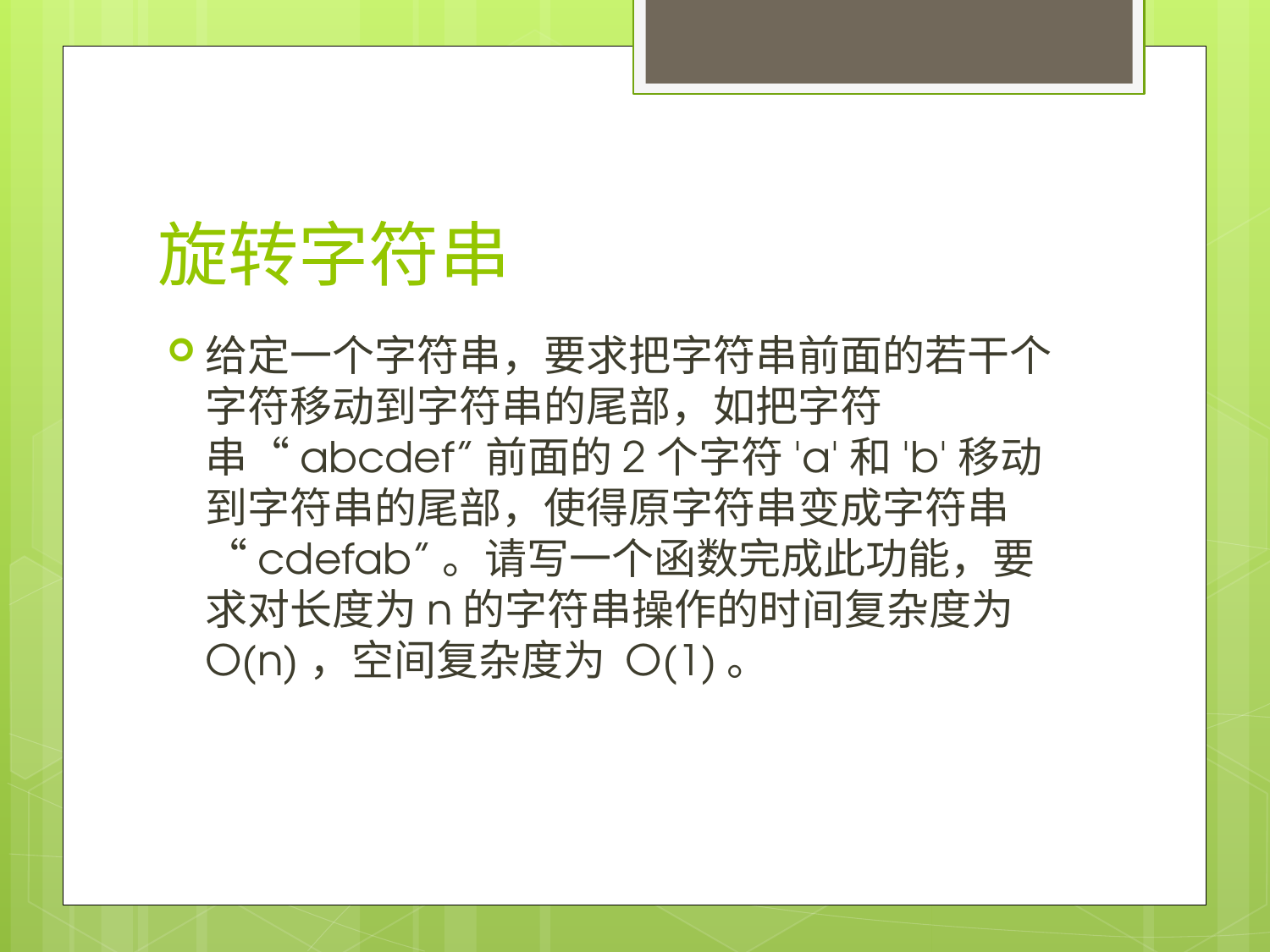

# 旋转字符串
给定一个字符串，要求把字符串前面的若干个字符移动到字符串的尾部，如把字符串“abcdef”前面的2个字符'a'和'b'移动到字符串的尾部，使得原字符串变成字符串“cdefab”。请写一个函数完成此功能，要求对长度为n的字符串操作的时间复杂度为 O(n)，空间复杂度为 O(1)。